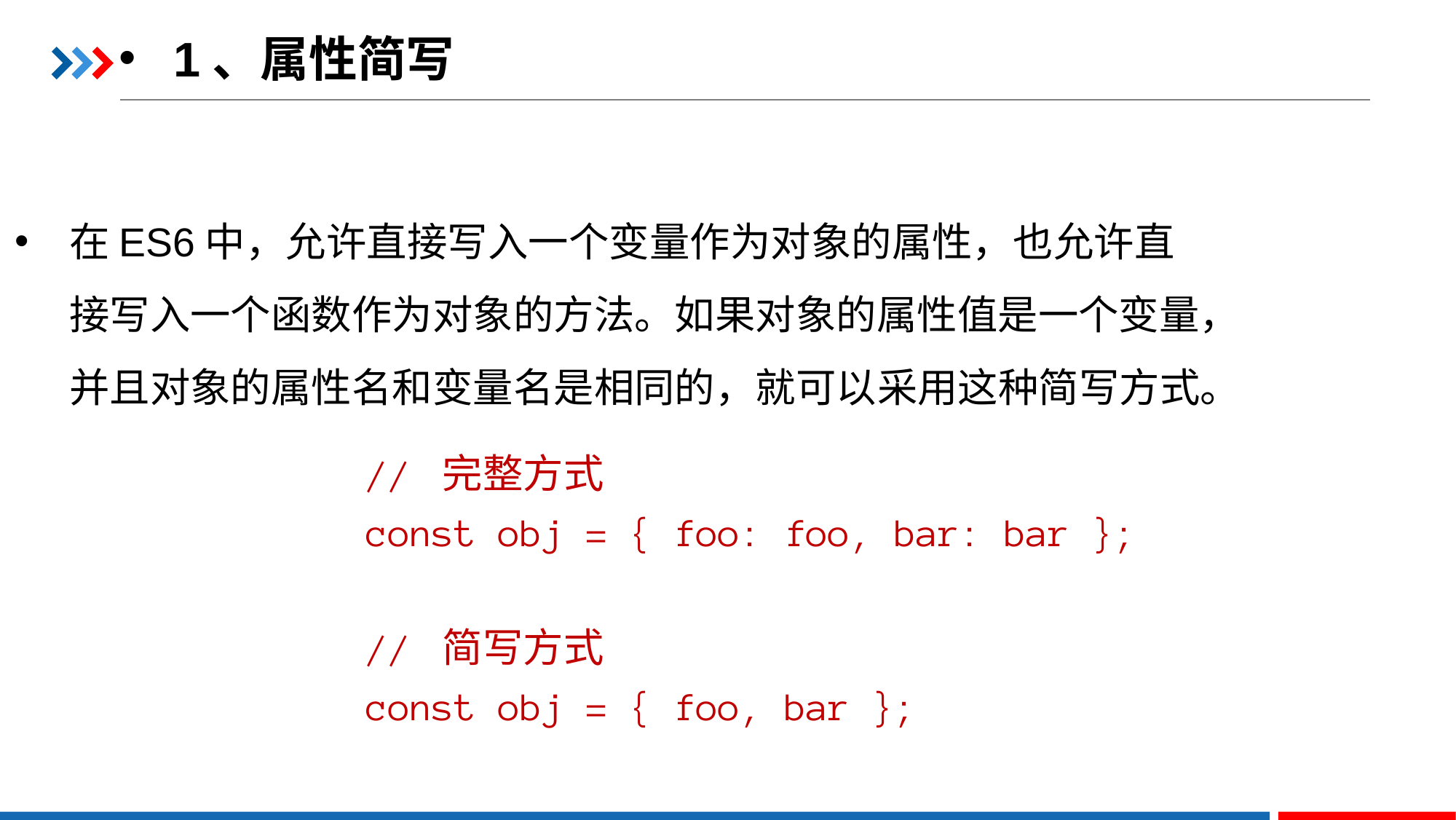

1、属性简写
在ES6中，允许直接写入一个变量作为对象的属性，也允许直接写入一个函数作为对象的方法。如果对象的属性值是一个变量，并且对象的属性名和变量名是相同的，就可以采用这种简写方式。
// 完整方式
const obj = { foo: foo, bar: bar };

// 简写方式
const obj = { foo, bar };